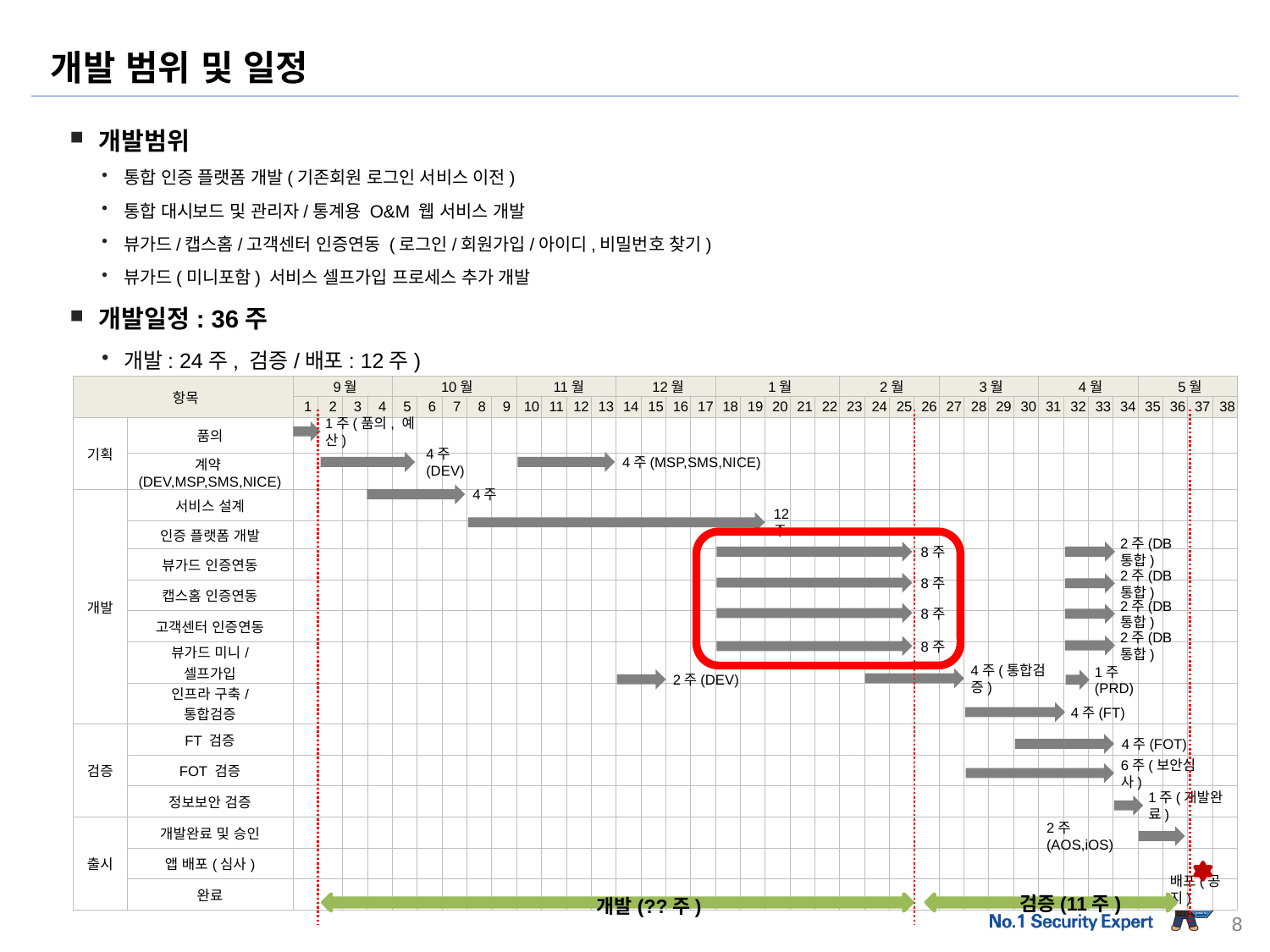

# 개발 범위 및 일정
개발범위
통합 인증 플랫폼 개발(기존회원 로그인 서비스 이전)
통합 대시보드 및 관리자/통계용 O&M 웹 서비스 개발
뷰가드/캡스홈/고객센터 인증연동 (로그인/회원가입/아이디,비밀번호 찾기)
뷰가드(미니포함) 서비스 셀프가입 프로세스 추가 개발
개발일정: 36주
개발: 24주, 검증/배포: 12주)
| 항목 |  | 9월 |  |  |  | 10월 |  |  |  |  | 11월 |  |  |  | 12월 |  |  |  | 1월 |  |  |  |  | 2월 |  |  |  | 3월 |  |  |  | 4월 |  |  |  | 5월 |  |  |  |
| --- | --- | --- | --- | --- | --- | --- | --- | --- | --- | --- | --- | --- | --- | --- | --- | --- | --- | --- | --- | --- | --- | --- | --- | --- | --- | --- | --- | --- | --- | --- | --- | --- | --- | --- | --- | --- | --- | --- | --- |
|  |  | 1 | 2 | 3 | 4 | 5 | 6 | 7 | 8 | 9 | 10 | 11 | 12 | 13 | 14 | 15 | 16 | 17 | 18 | 19 | 20 | 21 | 22 | 23 | 24 | 25 | 26 | 27 | 28 | 29 | 30 | 31 | 32 | 33 | 34 | 35 | 36 | 37 | 38 |
| 기획 | 품의 |  |  |  |  |  |  |  |  |  |  |  |  |  |  |  |  |  |  |  |  |  |  |  |  |  |  |  |  |  |  |  |  |  |  |  |  |  |  |
|  | 계약(DEV,MSP,SMS,NICE) |  |  |  |  |  |  |  |  |  |  |  |  |  |  |  |  |  |  |  |  |  |  |  |  |  |  |  |  |  |  |  |  |  |  |  |  |  |  |
| 개발 | 서비스 설계 |  |  |  |  |  |  |  |  |  |  |  |  |  |  |  |  |  |  |  |  |  |  |  |  |  |  |  |  |  |  |  |  |  |  |  |  |  |  |
|  | 인증 플랫폼 개발 |  |  |  |  |  |  |  |  |  |  |  |  |  |  |  |  |  |  |  |  |  |  |  |  |  |  |  |  |  |  |  |  |  |  |  |  |  |  |
|  | 뷰가드 인증연동 |  |  |  |  |  |  |  |  |  |  |  |  |  |  |  |  |  |  |  |  |  |  |  |  |  |  |  |  |  |  |  |  |  |  |  |  |  |  |
|  | 캡스홈 인증연동 |  |  |  |  |  |  |  |  |  |  |  |  |  |  |  |  |  |  |  |  |  |  |  |  |  |  |  |  |  |  |  |  |  |  |  |  |  |  |
|  | 고객센터 인증연동 |  |  |  |  |  |  |  |  |  |  |  |  |  |  |  |  |  |  |  |  |  |  |  |  |  |  |  |  |  |  |  |  |  |  |  |  |  |  |
|  | 뷰가드 미니/ 셀프가입 |  |  |  |  |  |  |  |  |  |  |  |  |  |  |  |  |  |  |  |  |  |  |  |  |  |  |  |  |  |  |  |  |  |  |  |  |  |  |
|  | 인프라 구축/ 통합검증 |  |  |  |  |  |  |  |  |  |  |  |  |  |  |  |  |  |  |  |  |  |  |  |  |  |  |  |  |  |  |  |  |  |  |  |  |  |  |
| 검증 | FT 검증 |  |  |  |  |  |  |  |  |  |  |  |  |  |  |  |  |  |  |  |  |  |  |  |  |  |  |  |  |  |  |  |  |  |  |  |  |  |  |
|  | FOT 검증 |  |  |  |  |  |  |  |  |  |  |  |  |  |  |  |  |  |  |  |  |  |  |  |  |  |  |  |  |  |  |  |  |  |  |  |  |  |  |
|  | 정보보안 검증 |  |  |  |  |  |  |  |  |  |  |  |  |  |  |  |  |  |  |  |  |  |  |  |  |  |  |  |  |  |  |  |  |  |  |  |  |  |  |
| 출시 | 개발완료 및 승인 |  |  |  |  |  |  |  |  |  |  |  |  |  |  |  |  |  |  |  |  |  |  |  |  |  |  |  |  |  |  |  |  |  |  |  |  |  |  |
|  | 앱 배포(심사) |  |  |  |  |  |  |  |  |  |  |  |  |  |  |  |  |  |  |  |  |  |  |  |  |  |  |  |  |  |  |  |  |  |  |  |  |  |  |
|  | 완료 |  |  |  |  |  |  |  |  |  |  |  |  |  |  |  |  |  |  |  |  |  |  |  |  |  |  |  |  |  |  |  |  |  |  |  |  |  |  |
1주(품의, 예산)

4주(DEV)

4주(MSP,SMS,NICE)

4주

12주

8주

2주(DB통합)

8주

2주(DB통합)

8주

2주(DB통합)

2주(DB통합)

8주

4주(통합검증)

2주(DEV)

1주(PRD)

4주(FT)

4주(FOT)

6주(보안심사)

1주(개발완료)

2주(AOS,iOS)

배포(공지)
검증(11주)
개발(??주)